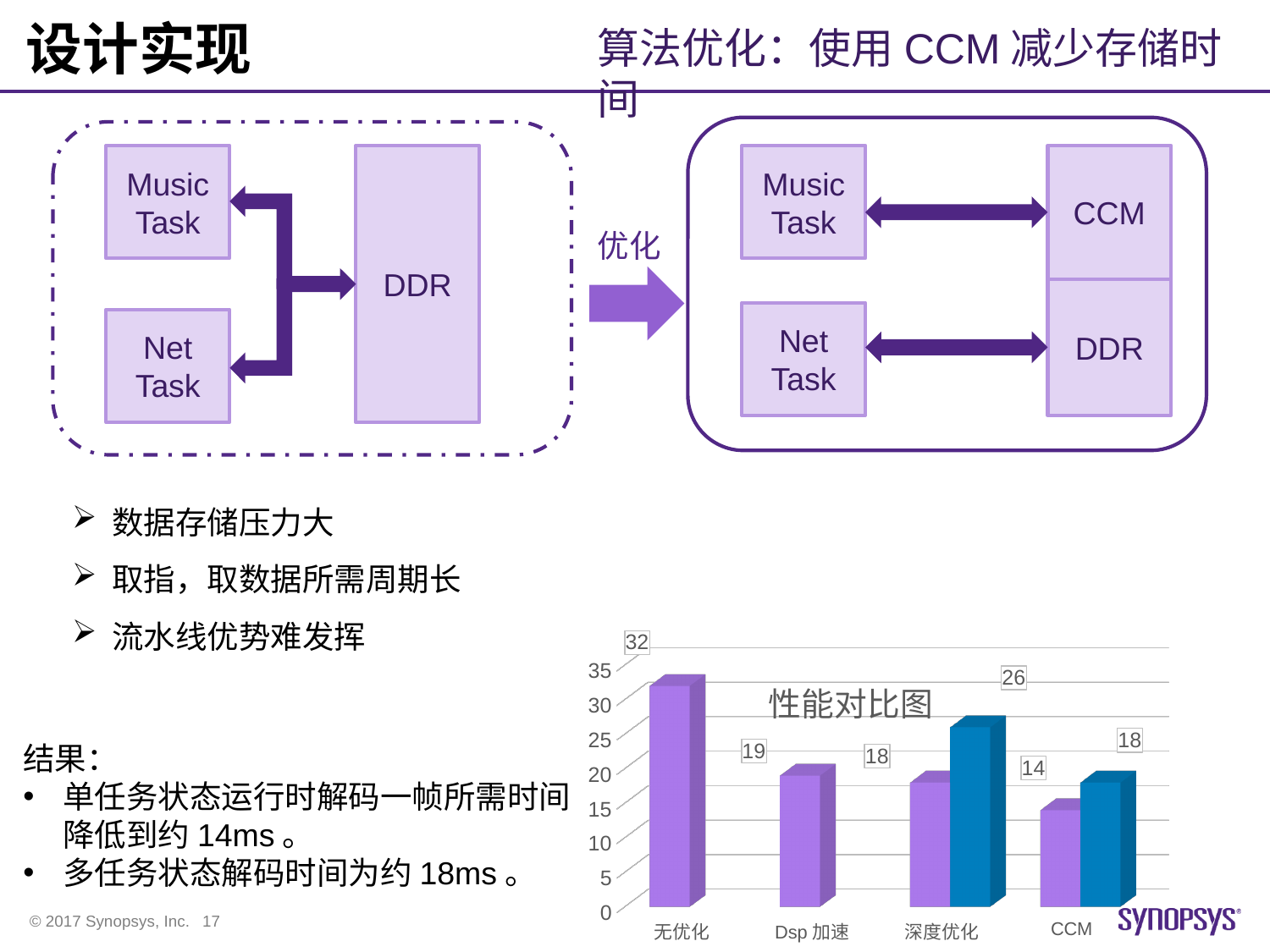

# 设计实现
算法优化：使用CCM减少存储时间

Music Task
DDR
Music Task
CCM

优化

DDR

Net Task
Net Task

数据存储压力大
取指，取数据所需周期长
流水线优势难发挥

[unsupported chart]

结果：
单任务状态运行时解码一帧所需时间降低到约14ms。
多任务状态解码时间为约18ms。